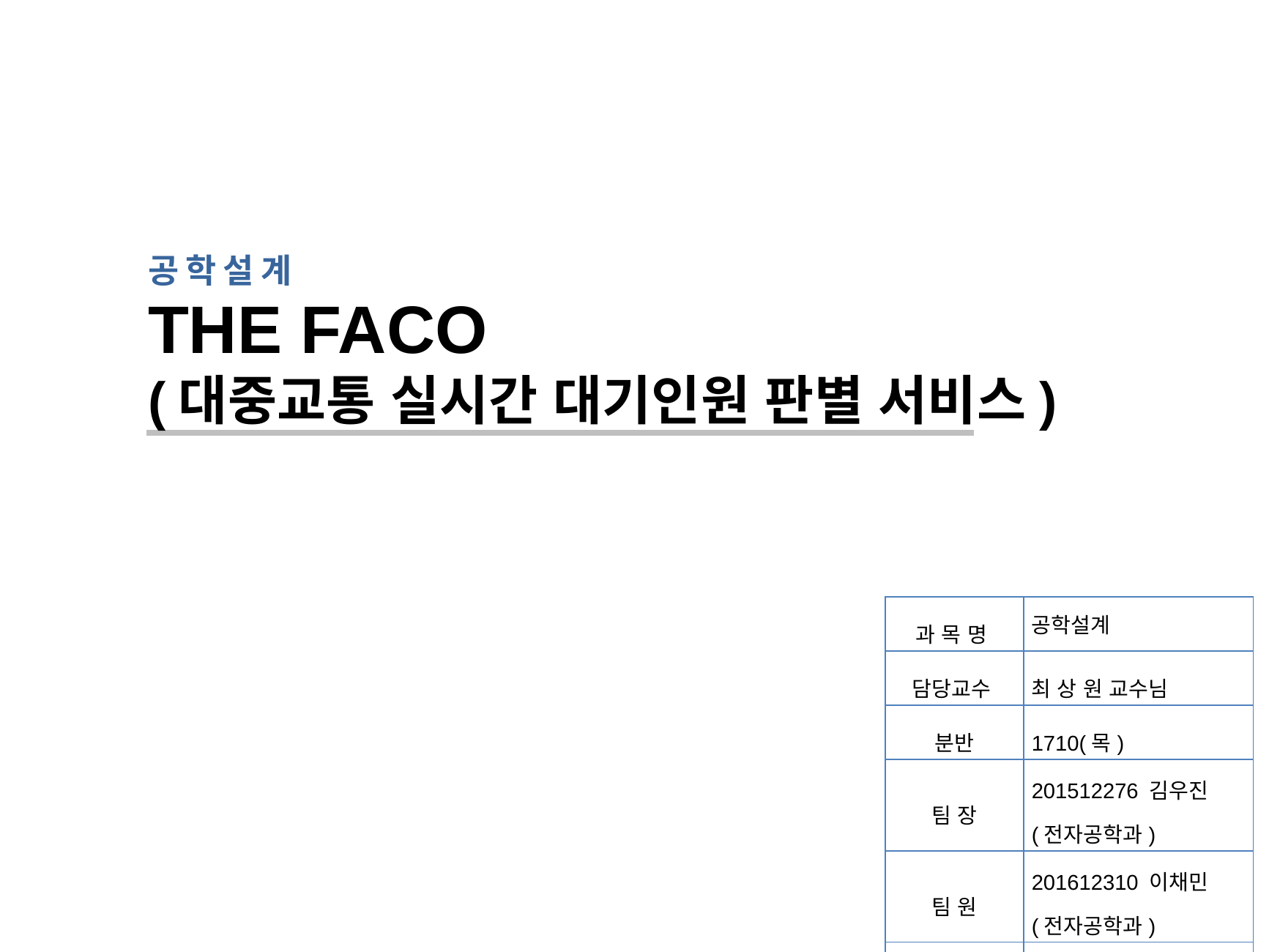

공 학 설 계
# THE FACO (대중교통 실시간 대기인원 판별 서비스)
| 과 목 명 | 공학설계 |
| --- | --- |
| 담당교수 | 최 상 원 교수님 |
| 분반 | 1710(목) |
| 팀 장 | 201512276 김우진 (전자공학과) |
| 팀 원 | 201612310 이채민 (전자공학과) |
| 제 출 일 | 2020/10/29 |